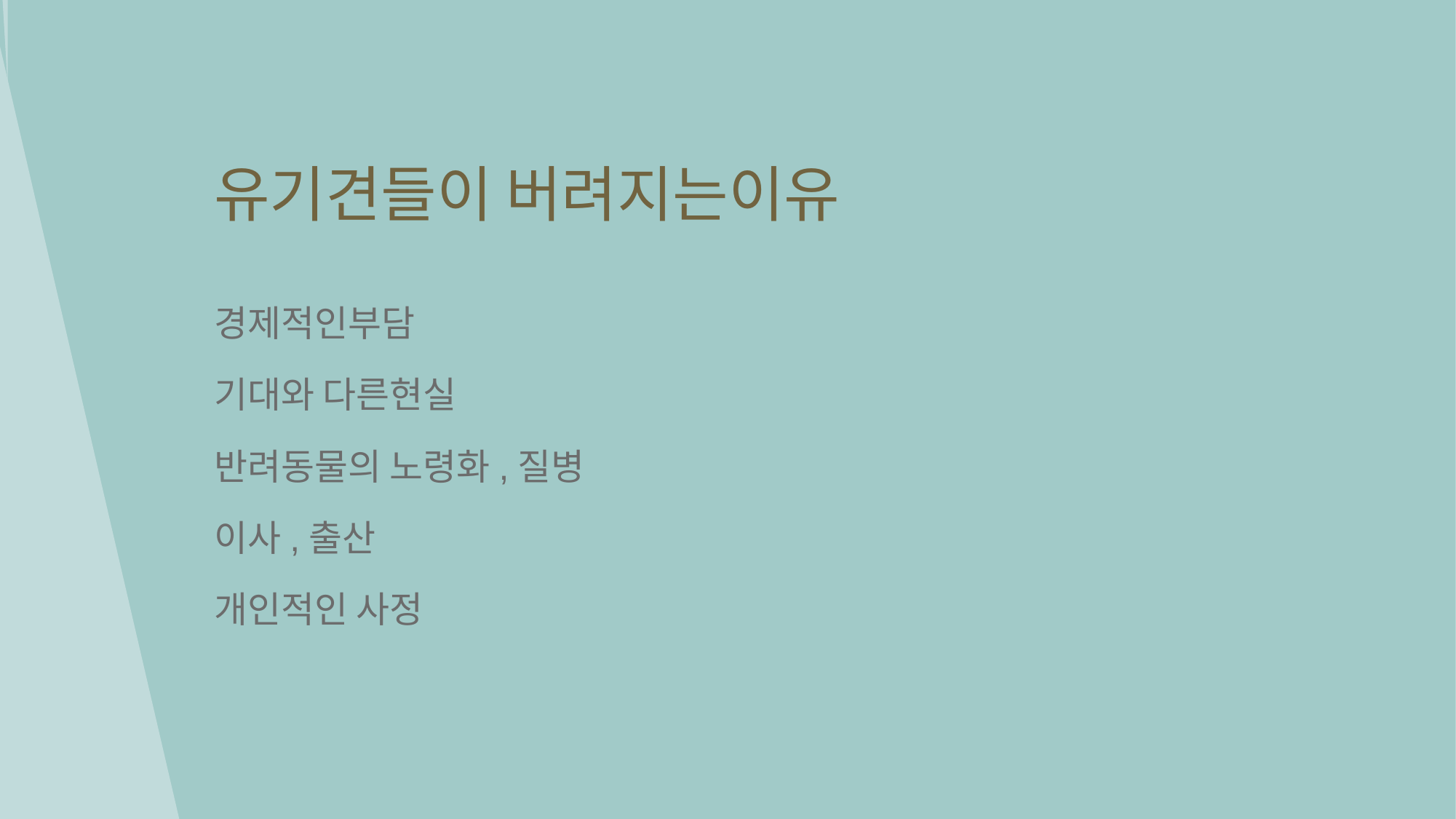

유기견들이 버려지는이유
경제적인부담
기대와 다른현실
반려동물의 노령화,질병
이사,출산
개인적인 사정